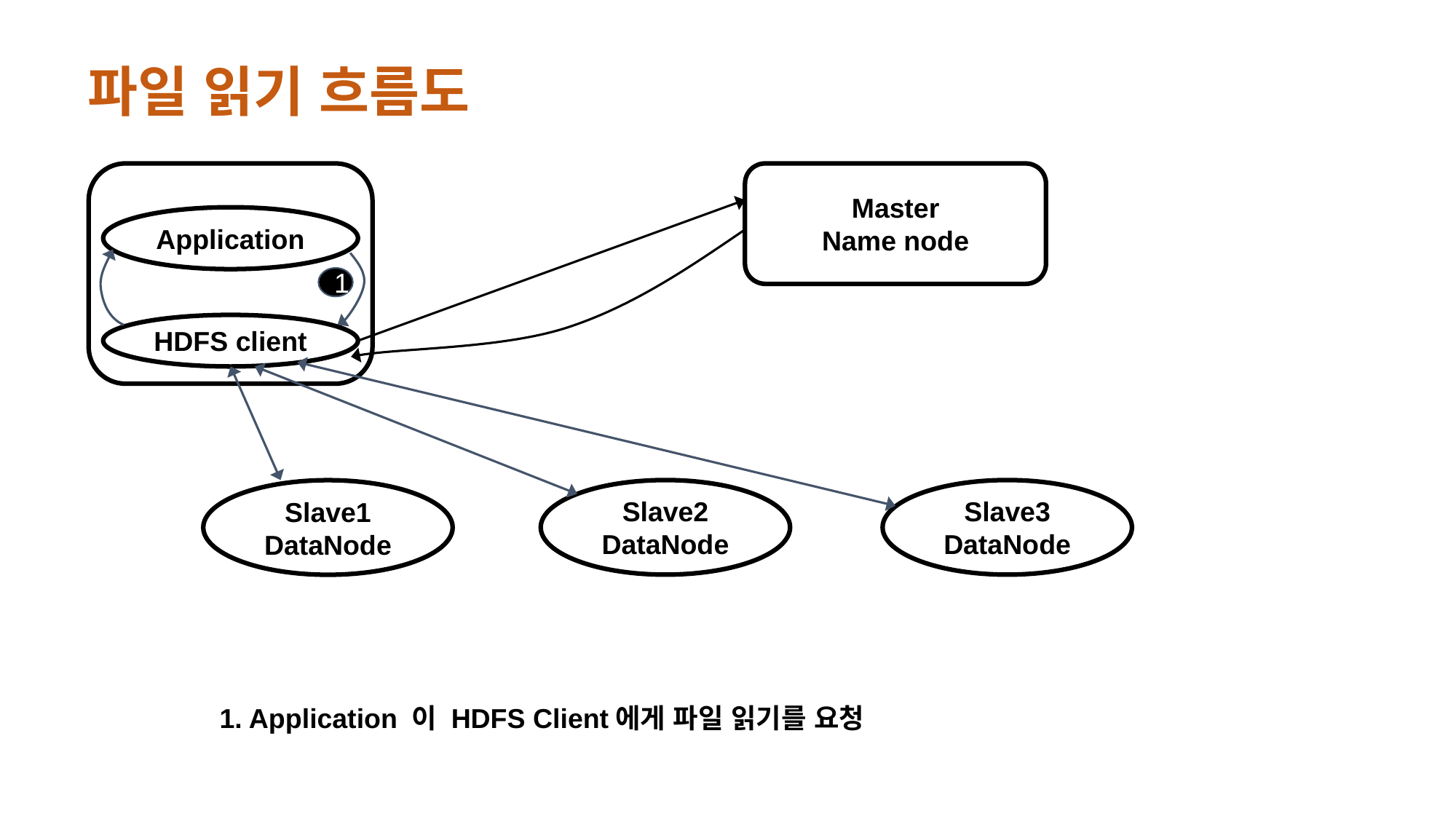

파일 읽기 흐름도

Master
Name node
Application

1
HDFS client
Slave2
DataNode
Slave3
DataNode
Slave1
DataNode
1. Application 이 HDFS Client에게 파일 읽기를 요청